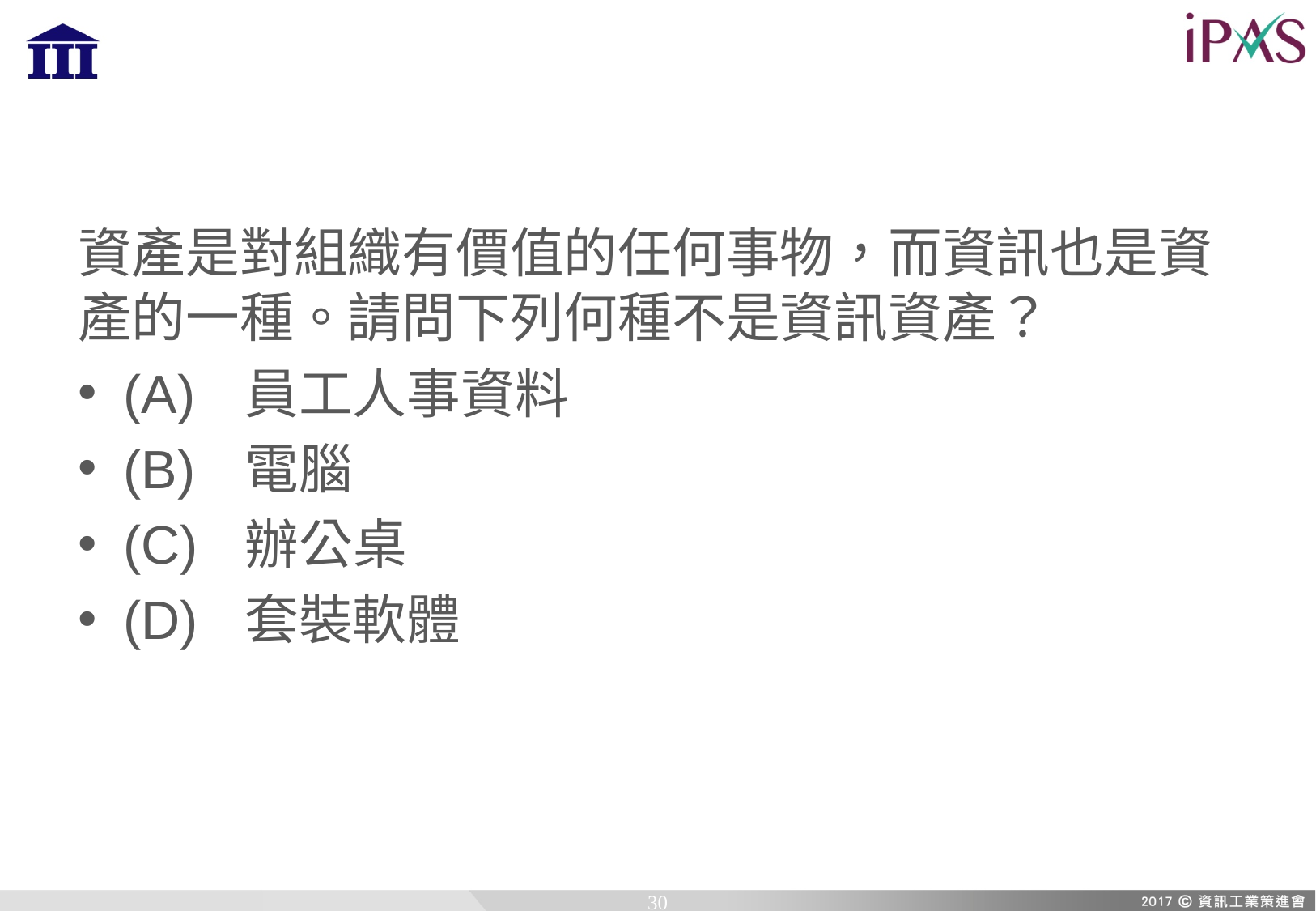

資產是對組織有價值的任何事物，而資訊也是資產的一種。請問下列何種不是資訊資產？
(A)	員工人事資料
(B)	電腦
(C)	辦公桌
(D)	套裝軟體
30